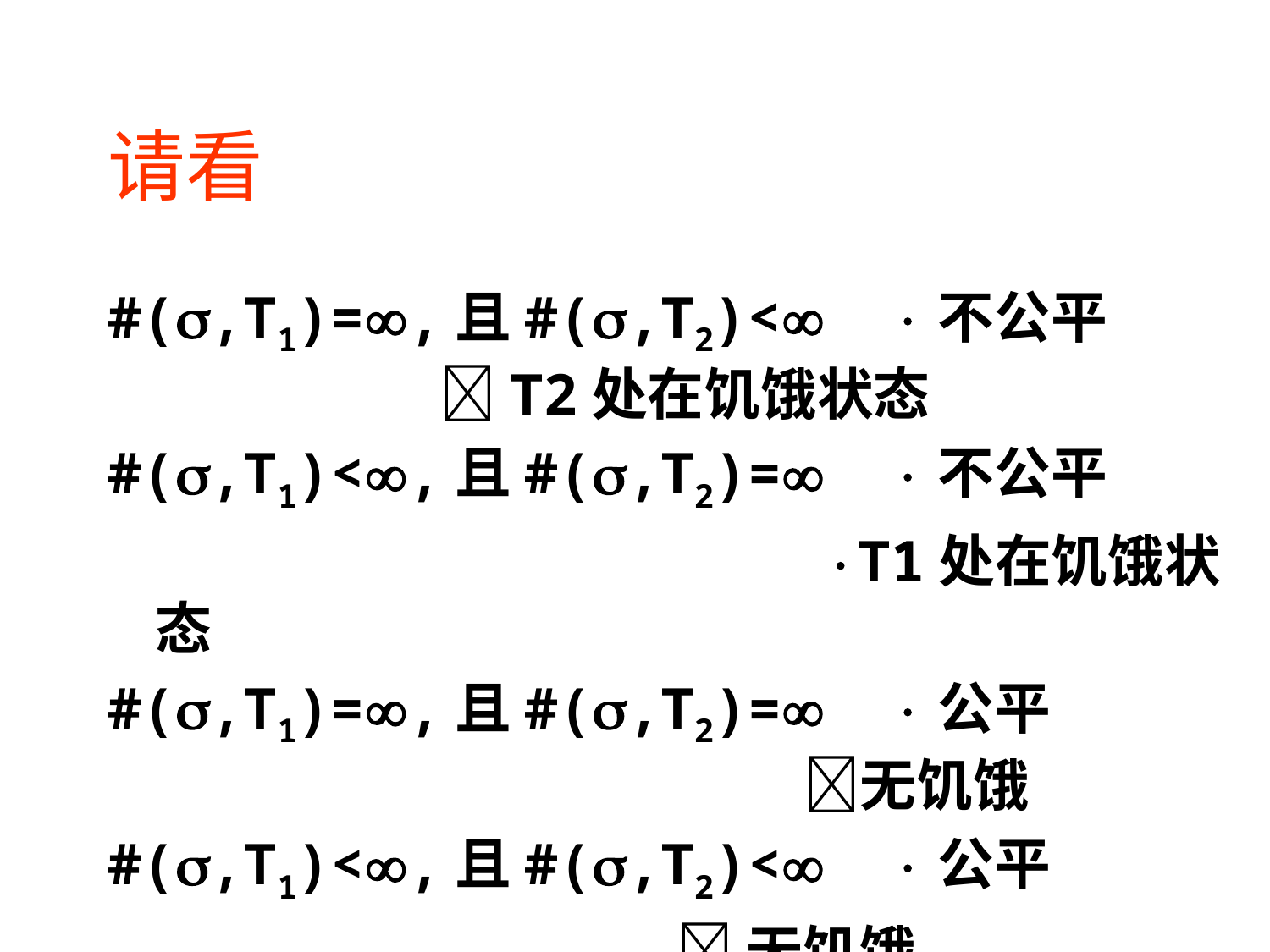

# 请看
#(σ,T1)=∞,且#(σ,T2)<∞  ⋅不公平
                      ⋅T2处在饥饿状态
#(σ,T1)<∞,且#(σ,T2)=∞  ⋅不公平
 						 ⋅T1处在饥饿状态
#(σ,T1)=∞,且#(σ,T2)=∞  ⋅公平
 					 ⋅无饥饿
#(σ,T1)<∞,且#(σ,T2)<∞  ⋅公平
  					 ⋅无饥饿